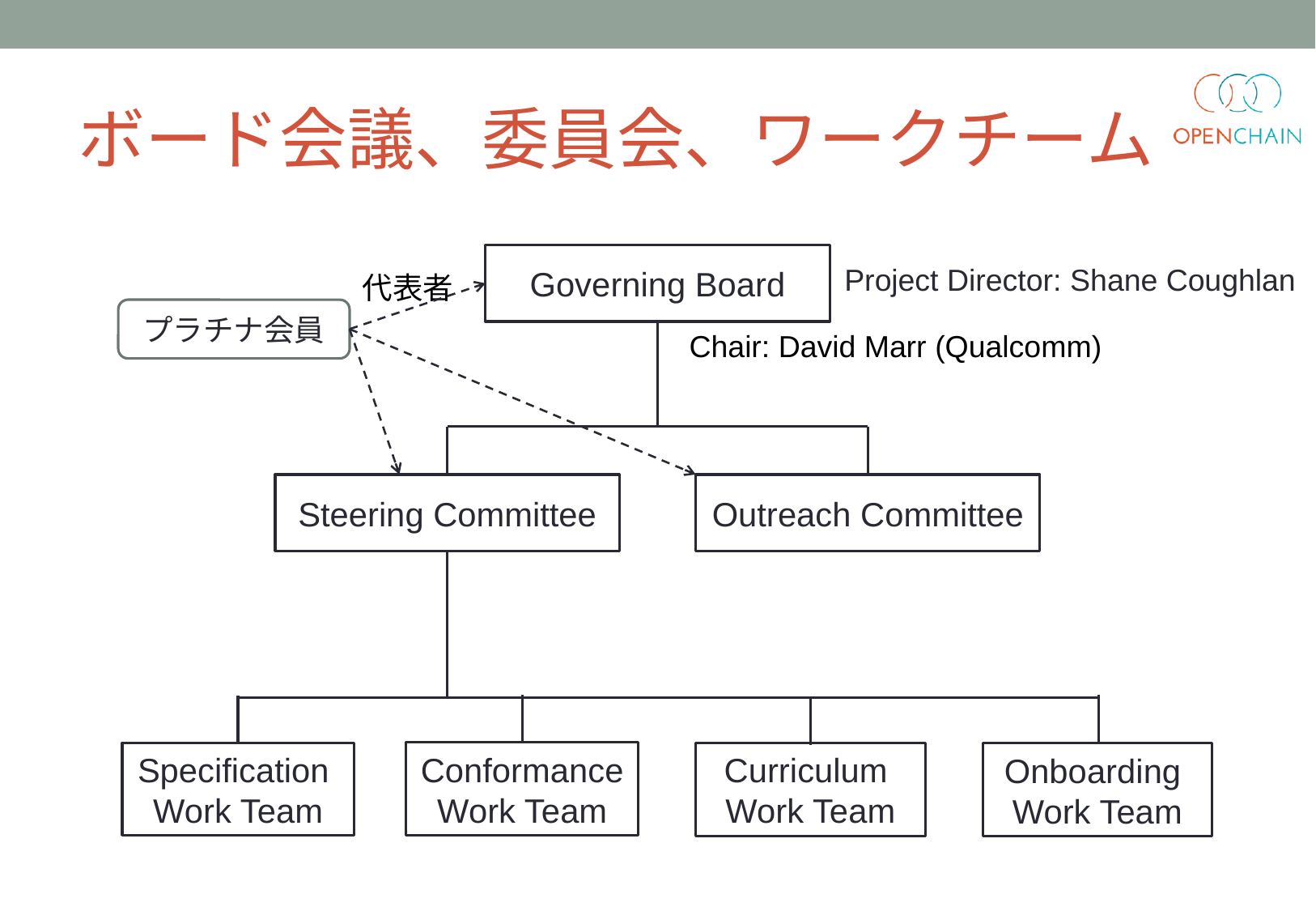

# ボード会議、委員会、ワークチーム
Governing Board
Project Director: Shane Coughlan
代表者
プラチナ会員
Chair: David Marr (Qualcomm)
Steering Committee
Outreach Committee
Conformance
Work Team
Specification
Work Team
Curriculum
Work Team
Onboarding
Work Team